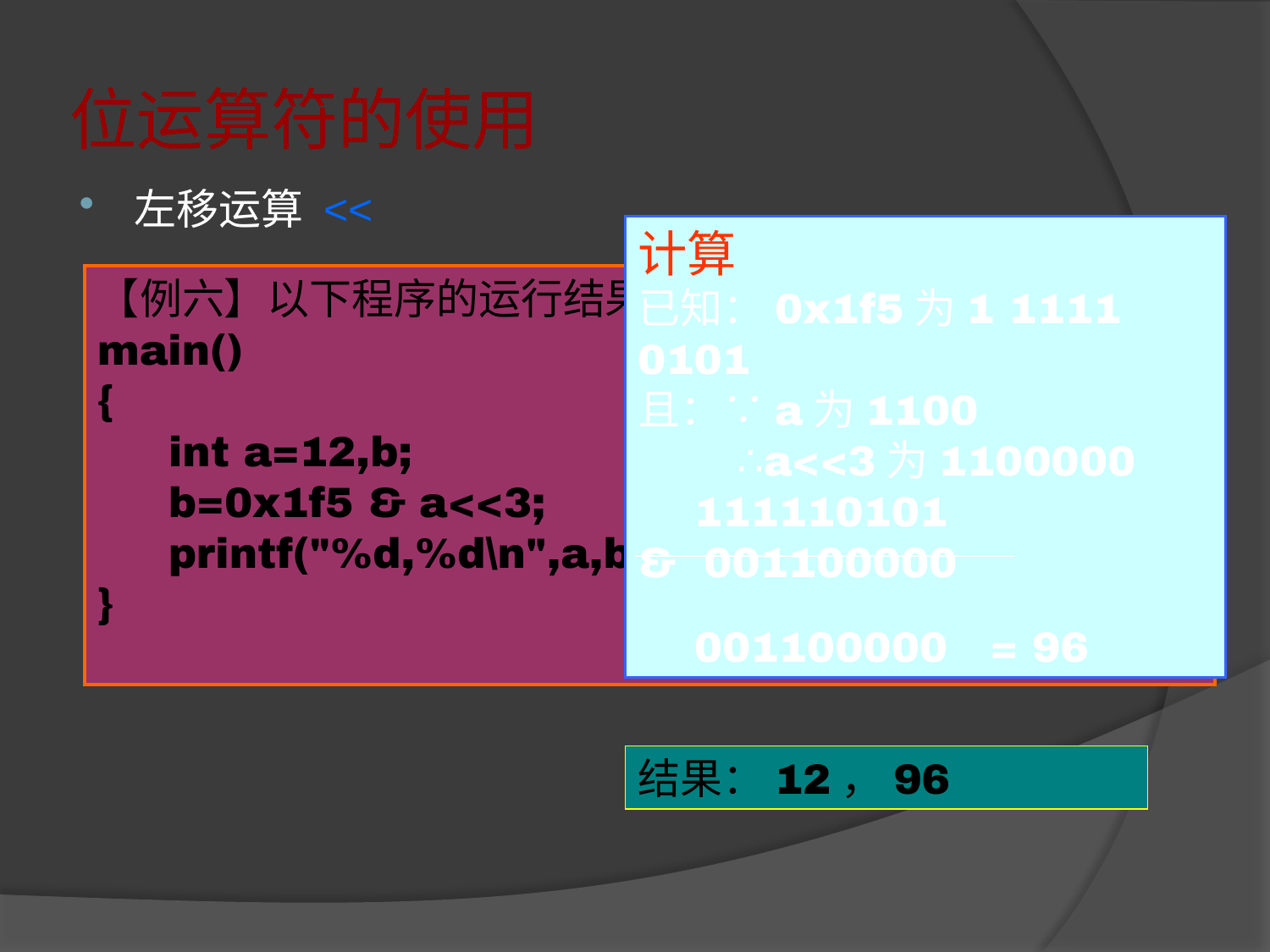

# 位运算符的使用
左移运算 <<

计算
已知：0x1f5为1 1111 0101
且：∵a为1100
       ∴a<<3为1100000
    111110101
&  001100000
    001100000   = 96
【例六】以下程序的运行结果是            。
main()
{
     int a=12,b;
     b=0x1f5 & a<<3;
     printf("%d,%d\n",a,b);
}

结果：12，96